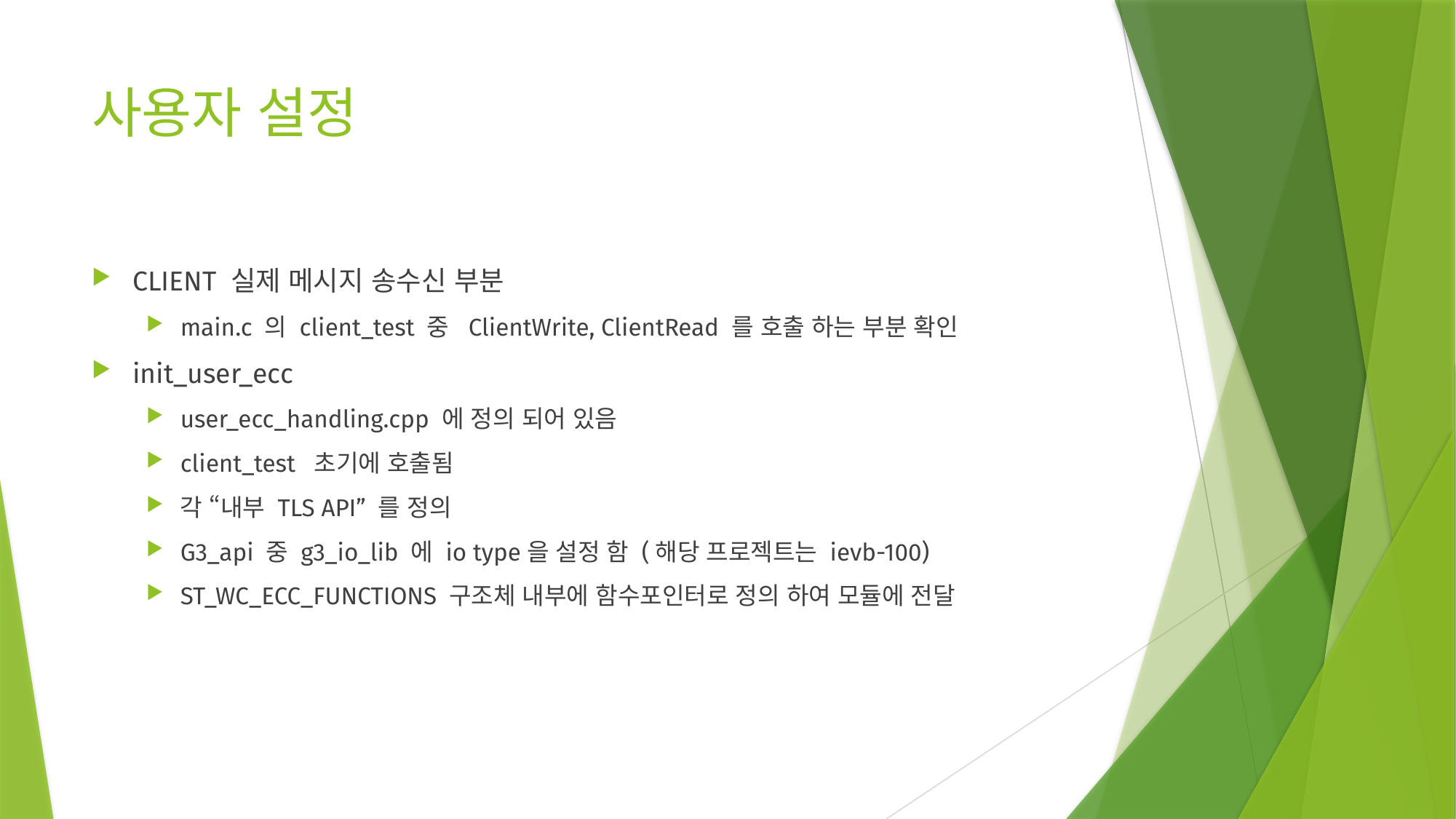

# 사용자 설정
CLIENT 실제 메시지 송수신 부분
main.c 의 client_test 중  ClientWrite, ClientRead 를 호출 하는 부분 확인
init_user_ecc
user_ecc_handling.cpp 에 정의 되어 있음
client_test  초기에 호출됨
각 “내부 TLS API” 를 정의
G3_api 중 g3_io_lib 에 io type을 설정 함 (해당 프로젝트는 ievb-100)
ST_WC_ECC_FUNCTIONS 구조체 내부에 함수포인터로 정의 하여 모듈에 전달